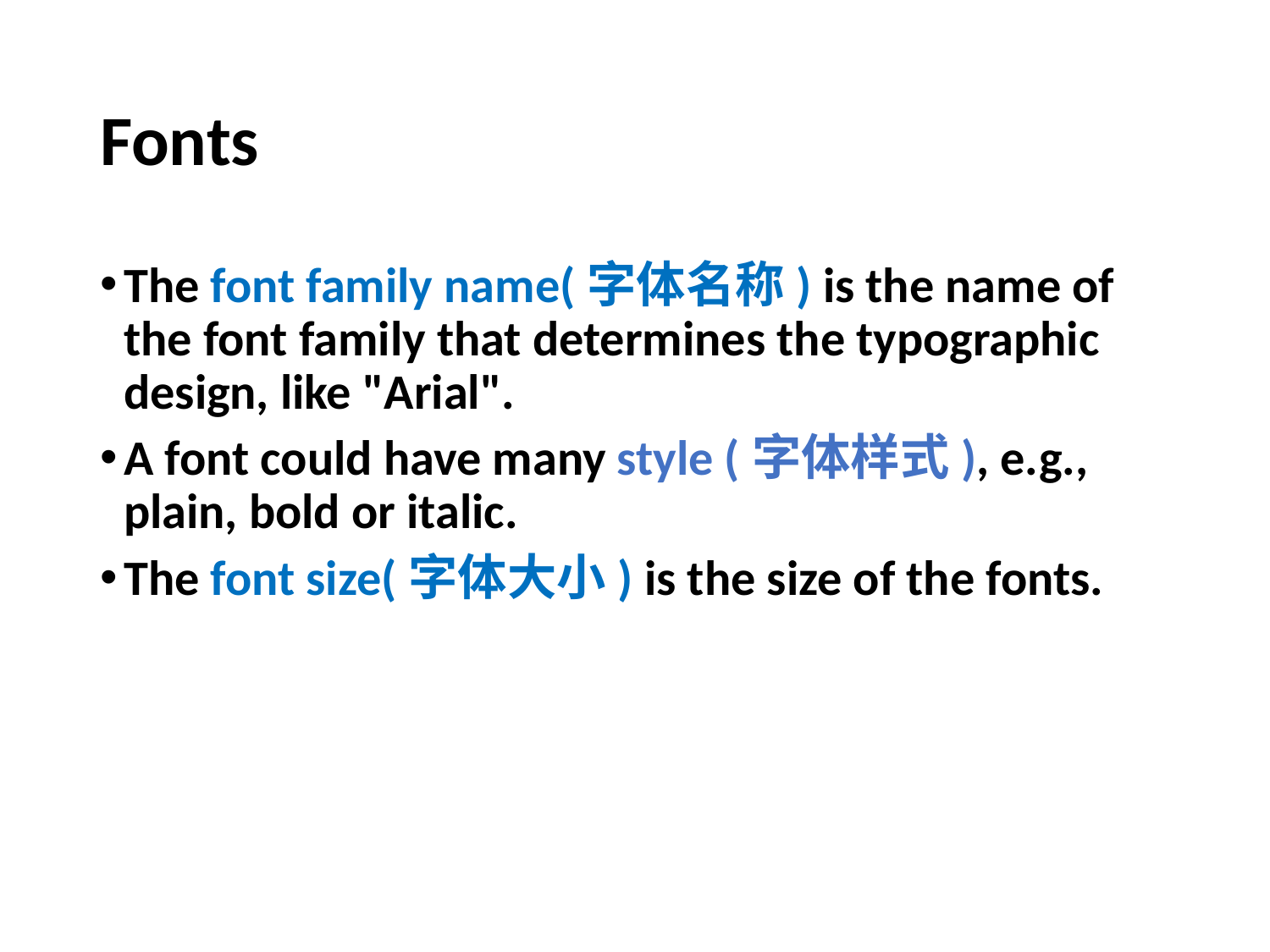

# Fonts
The font family name(字体名称) is the name of the font family that determines the typographic design, like "Arial".
A font could have many style (字体样式), e.g., plain, bold or italic.
The font size(字体大小) is the size of the fonts.